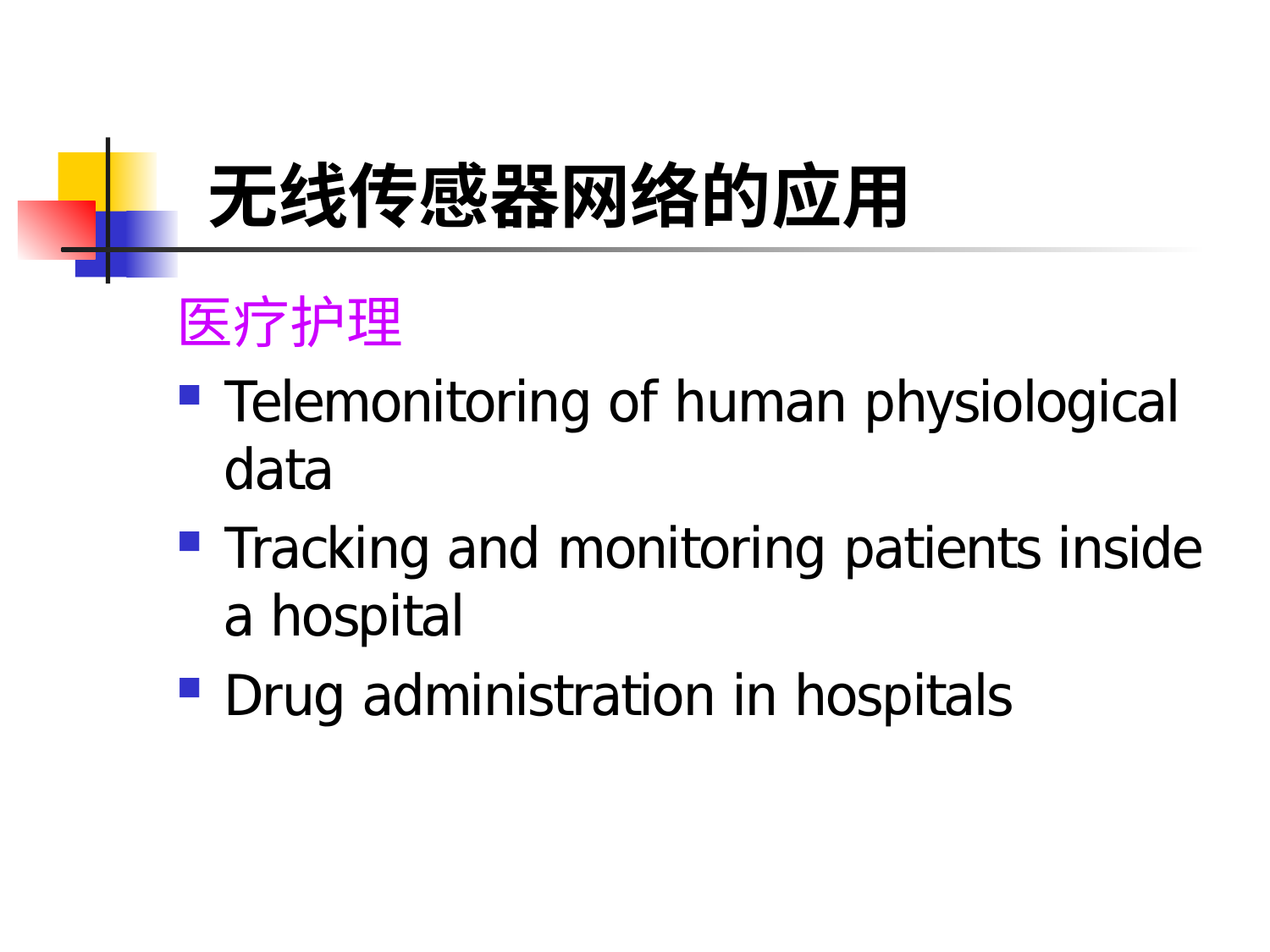

# 无线传感器网络的应用
医疗护理
Telemonitoring of human physiological data
Tracking and monitoring patients inside a hospital
Drug administration in hospitals